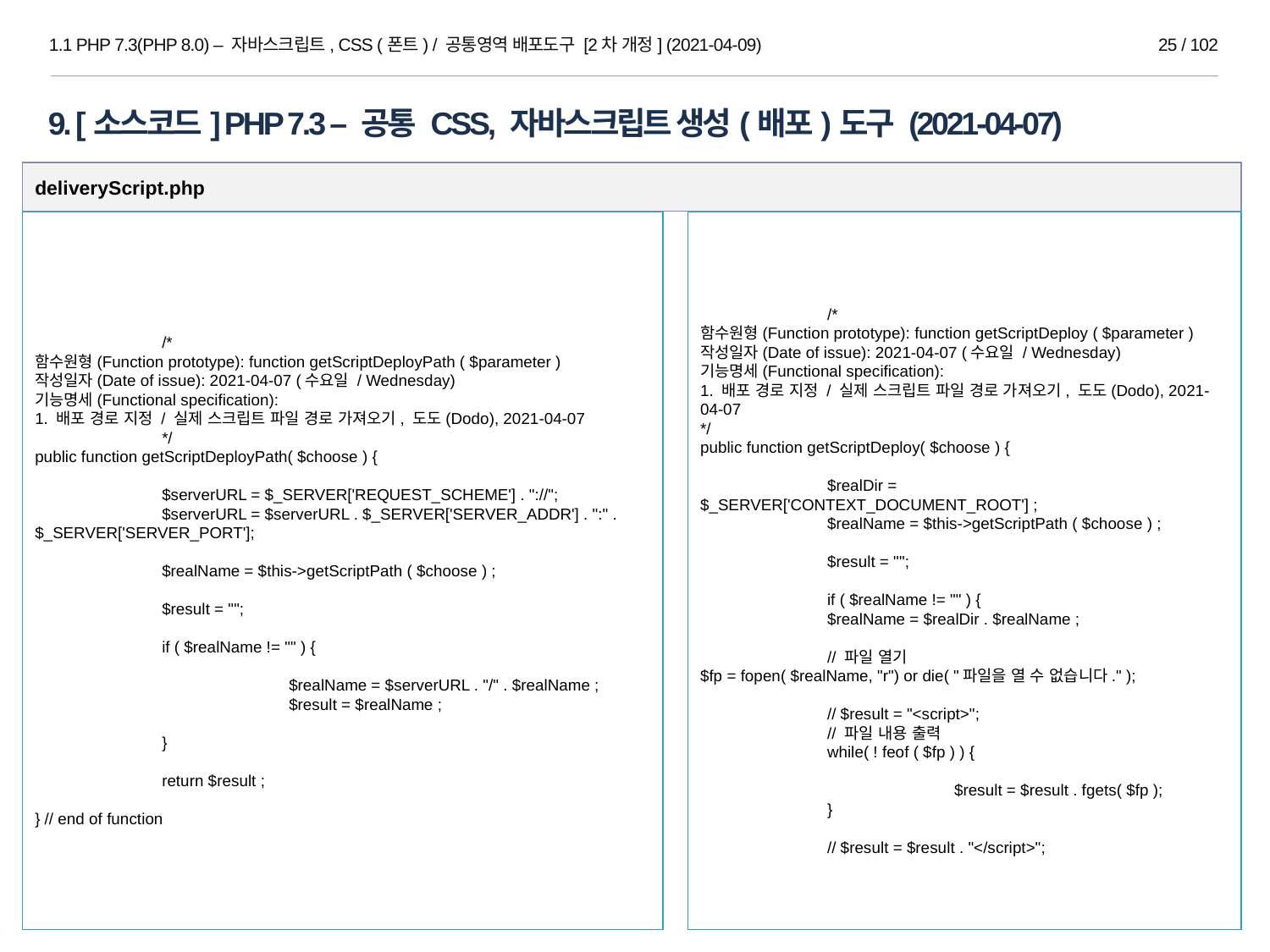

1.1 PHP 7.3(PHP 8.0) – 자바스크립트, CSS (폰트) / 공통영역 배포도구 [2차 개정] (2021-04-09)
25 / 102

9. [소스코드] PHP 7.3 – 공통 CSS, 자바스크립트 생성(배포)도구 (2021-04-07)
deliveryScript.php

	/*
함수원형(Function prototype): function getScriptDeployPath ( $parameter )
작성일자(Date of issue): 2021-04-07 (수요일 / Wednesday)
기능명세(Functional specification):
1. 배포 경로 지정 / 실제 스크립트 파일 경로 가져오기, 도도(Dodo), 2021-04-07
	*/
public function getScriptDeployPath( $choose ) {

	$serverURL = $_SERVER['REQUEST_SCHEME'] . "://";
	$serverURL = $serverURL . $_SERVER['SERVER_ADDR'] . ":" . $_SERVER['SERVER_PORT'];

	$realName = $this->getScriptPath ( $choose ) ;

	$result = "";

	if ( $realName != "" ) {

		$realName = $serverURL . "/" . $realName ;
		$result = $realName ;

	}

	return $result ;

} // end of function

	/*
함수원형(Function prototype): function getScriptDeploy ( $parameter )
작성일자(Date of issue): 2021-04-07 (수요일 / Wednesday)
기능명세(Functional specification):
1. 배포 경로 지정 / 실제 스크립트 파일 경로 가져오기, 도도(Dodo), 2021-04-07
*/
public function getScriptDeploy( $choose ) {

	$realDir = $_SERVER['CONTEXT_DOCUMENT_ROOT'] ;
 	$realName = $this->getScriptPath ( $choose ) ;

	$result = "";

	if ( $realName != "" ) {
	$realName = $realDir . $realName ;

	// 파일 열기
$fp = fopen( $realName, "r") or die( "파일을 열 수 없습니다." );

	// $result = "<script>";
	// 파일 내용 출력
	while( ! feof ( $fp ) ) {
						$result = $result . fgets( $fp );
	}

	// $result = $result . "</script>";